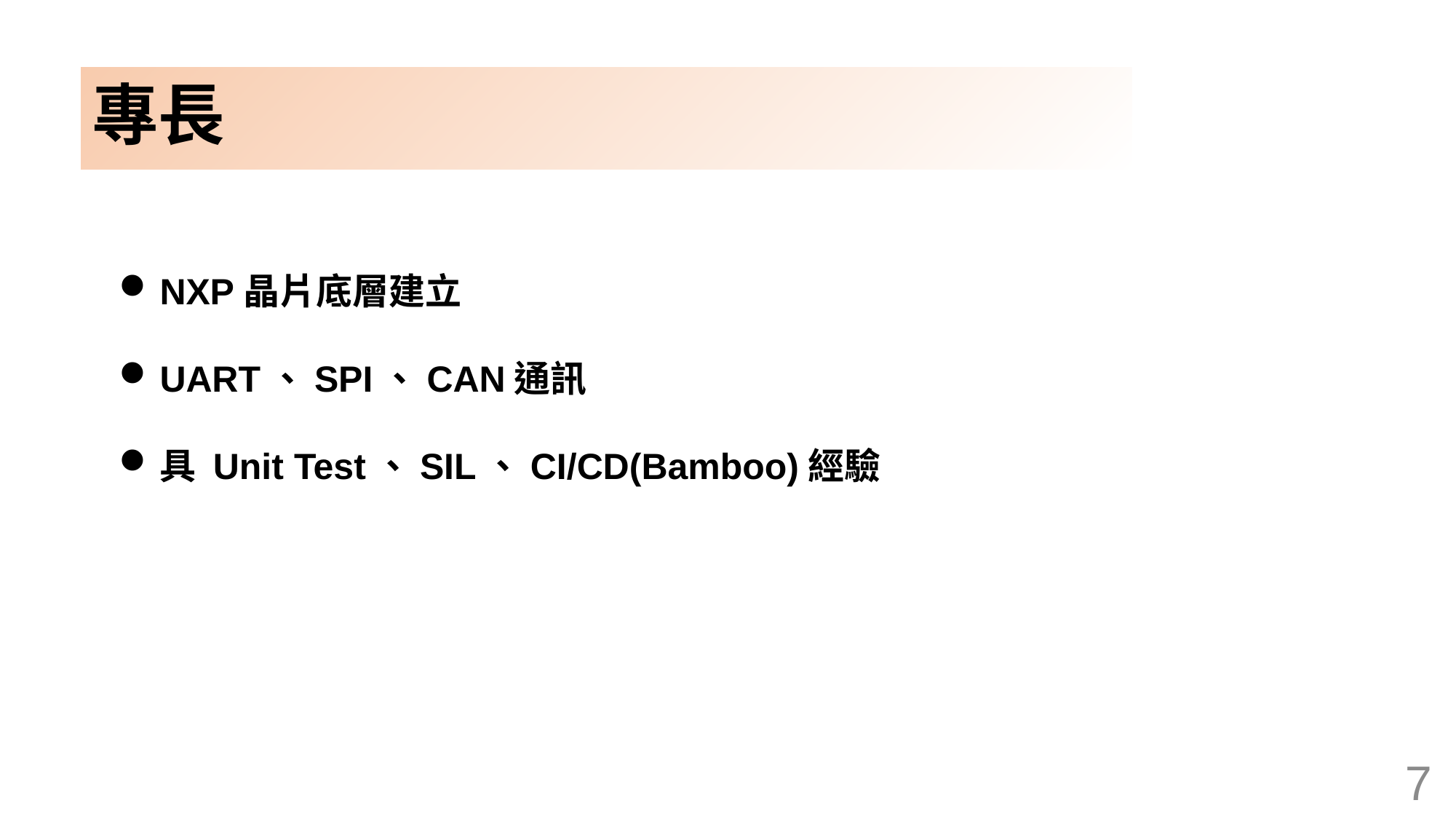

# 專長
NXP晶片底層建立

UART、SPI、CAN通訊

具 Unit Test、SIL、CI/CD(Bamboo)經驗
7